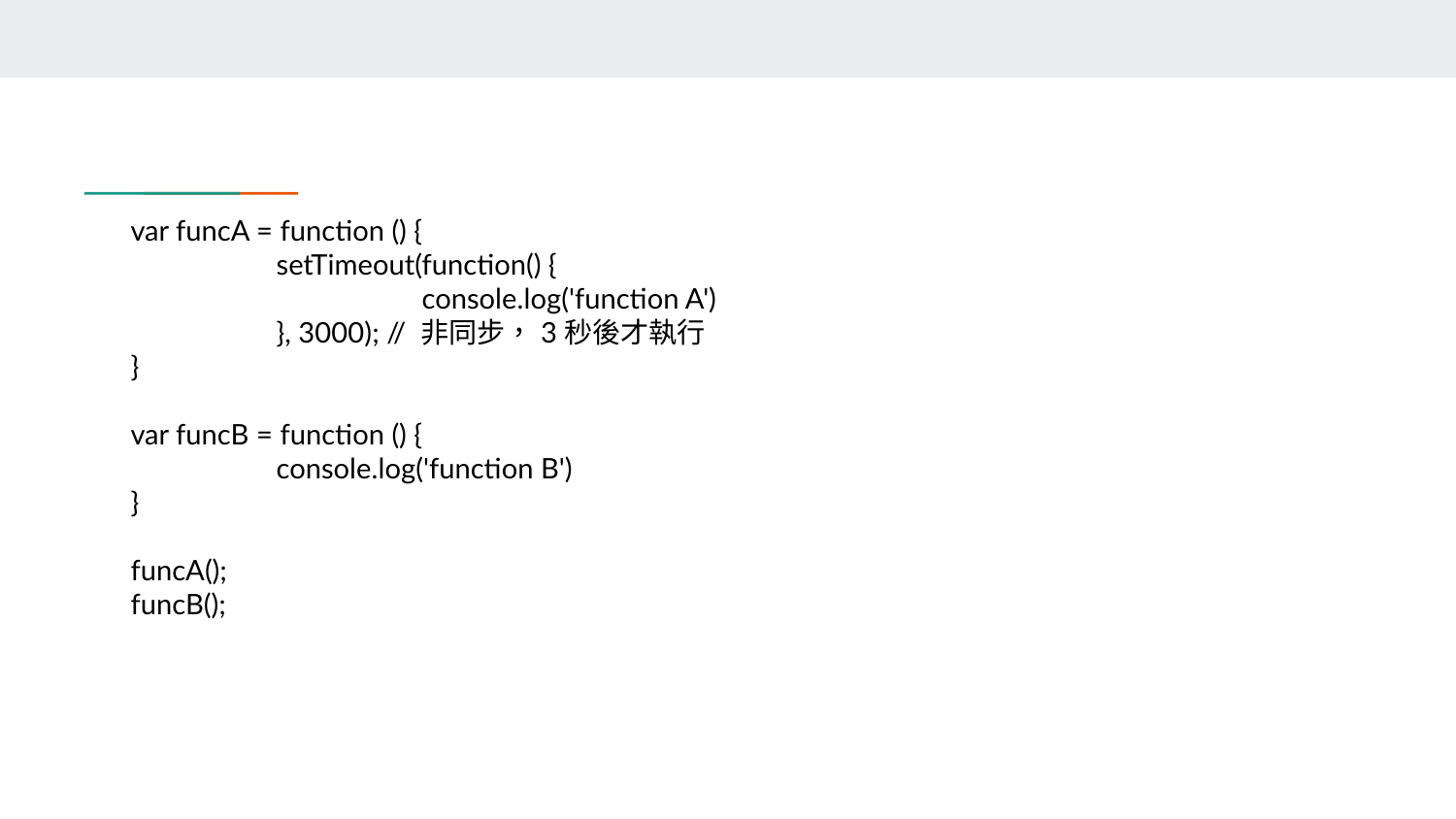

var funcA = function () {
	setTimeout(function() {
    		console.log('function A')
	}, 3000); // 非同步，3秒後才執行
}

var funcB = function () {
	console.log('function B')
}

funcA();
funcB();